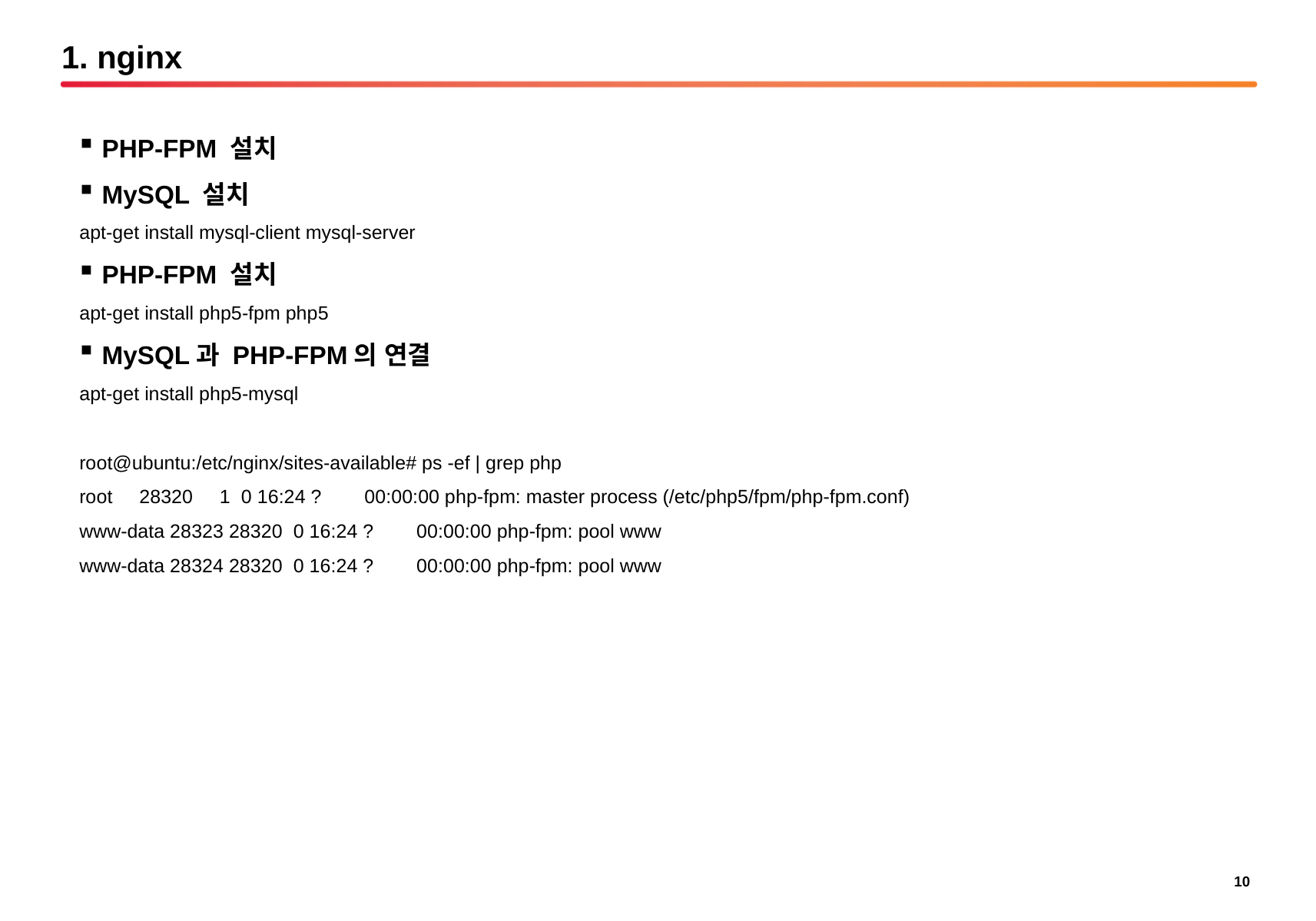

# 1. nginx
PHP-FPM 설치
MySQL 설치
apt-get install mysql-client mysql-server
PHP-FPM 설치
apt-get install php5-fpm php5
MySQL과 PHP-FPM의 연결
apt-get install php5-mysql

root@ubuntu:/etc/nginx/sites-available# ps -ef | grep php
root     28320     1  0 16:24 ?        00:00:00 php-fpm: master process (/etc/php5/fpm/php-fpm.conf)
www-data 28323 28320  0 16:24 ?        00:00:00 php-fpm: pool www
www-data 28324 28320  0 16:24 ?        00:00:00 php-fpm: pool www